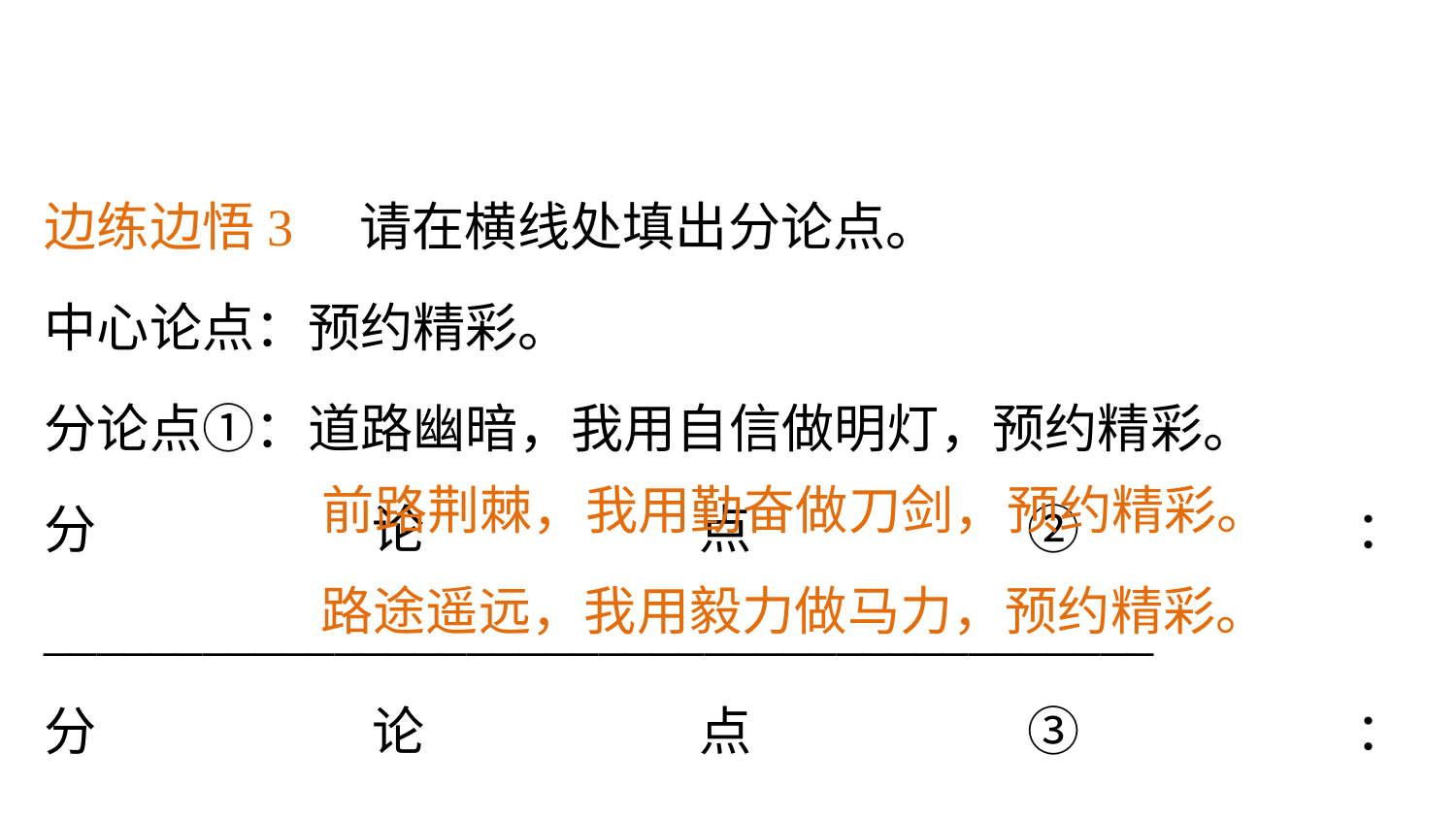

边练边悟3　请在横线处填出分论点。
中心论点：预约精彩。
分论点①：道路幽暗，我用自信做明灯，预约精彩。
分论点②：__________________________________________
分论点③：__________________________________________
前路荆棘，我用勤奋做刀剑，预约精彩。
路途遥远，我用毅力做马力，预约精彩。